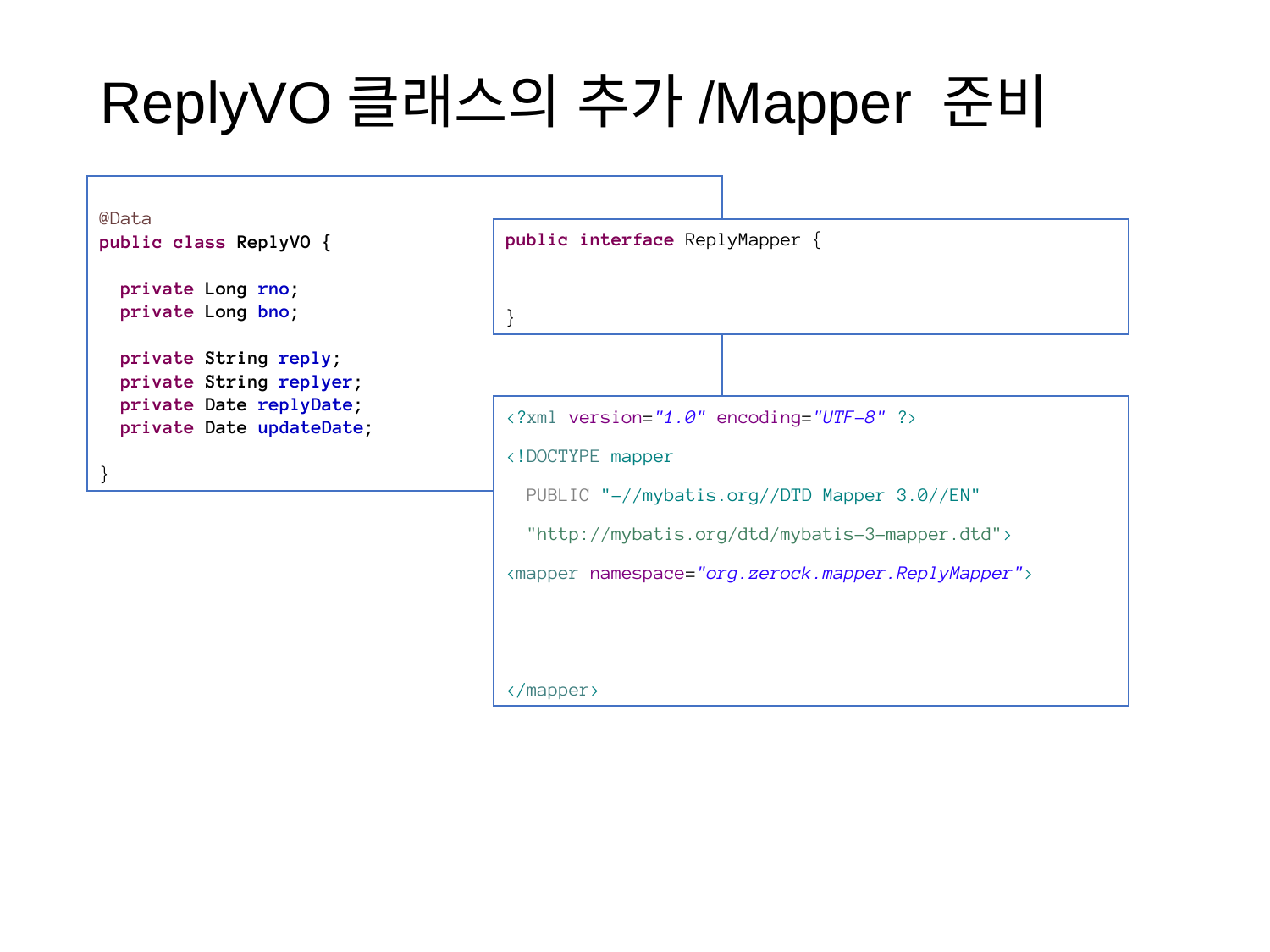

# ReplyVO클래스의 추가/Mapper 준비

@Data
public class ReplyVO {

  private Long rno;
  private Long bno;

  private String reply;
  private String replyer;
  private Date replyDate;
  private Date updateDate;

}
public interface ReplyMapper {

}
<?xml version="1.0" encoding="UTF-8" ?>
<!DOCTYPE mapper
  PUBLIC "-//mybatis.org//DTD Mapper 3.0//EN"
  "http://mybatis.org/dtd/mybatis-3-mapper.dtd">
<mapper namespace="org.zerock.mapper.ReplyMapper">

</mapper>